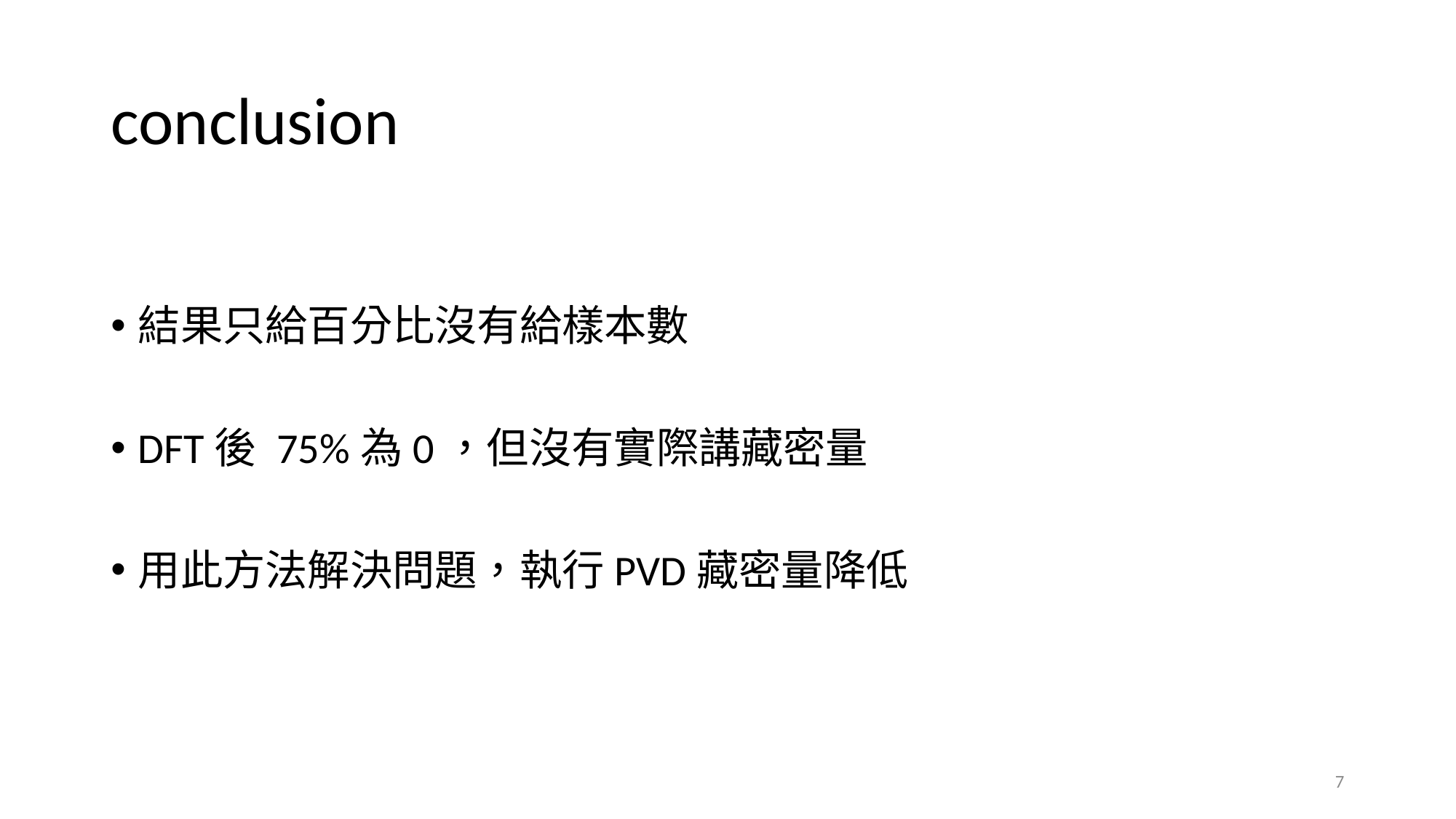

# conclusion
結果只給百分比沒有給樣本數

DFT後 75%為0，但沒有實際講藏密量

用此方法解決問題，執行PVD藏密量降低

7